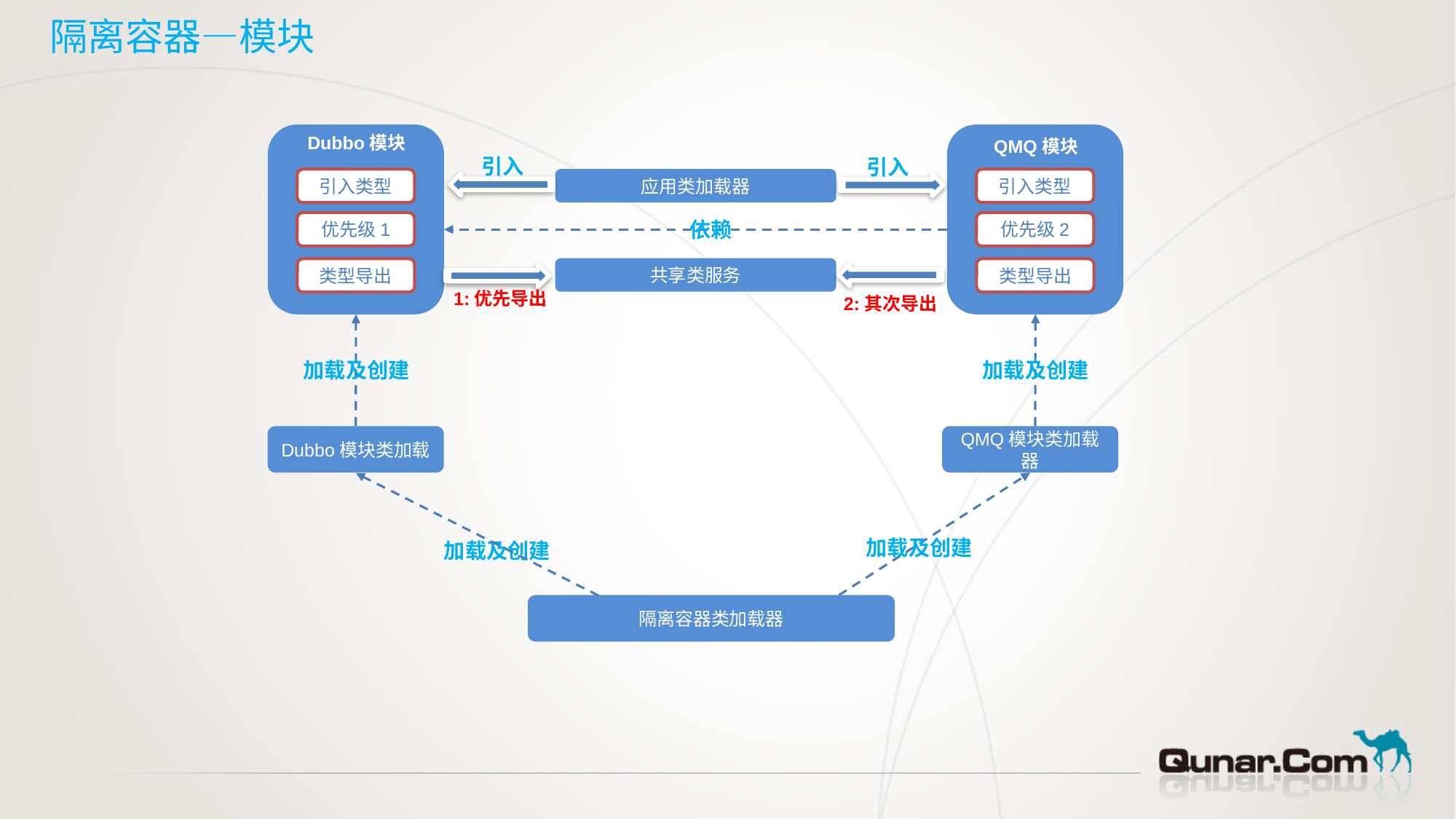

# 隔离容器—模块

Dubbo模块
QMQ模块
引入
引入
应用类加载器
引入类型
引入类型

依赖
优先级1
优先级2
共享类服务
类型导出
类型导出

1:优先导出
2:其次导出
加载及创建
加载及创建
Dubbo模块类加载
QMQ模块类加载器
加载及创建
加载及创建
隔离容器类加载器